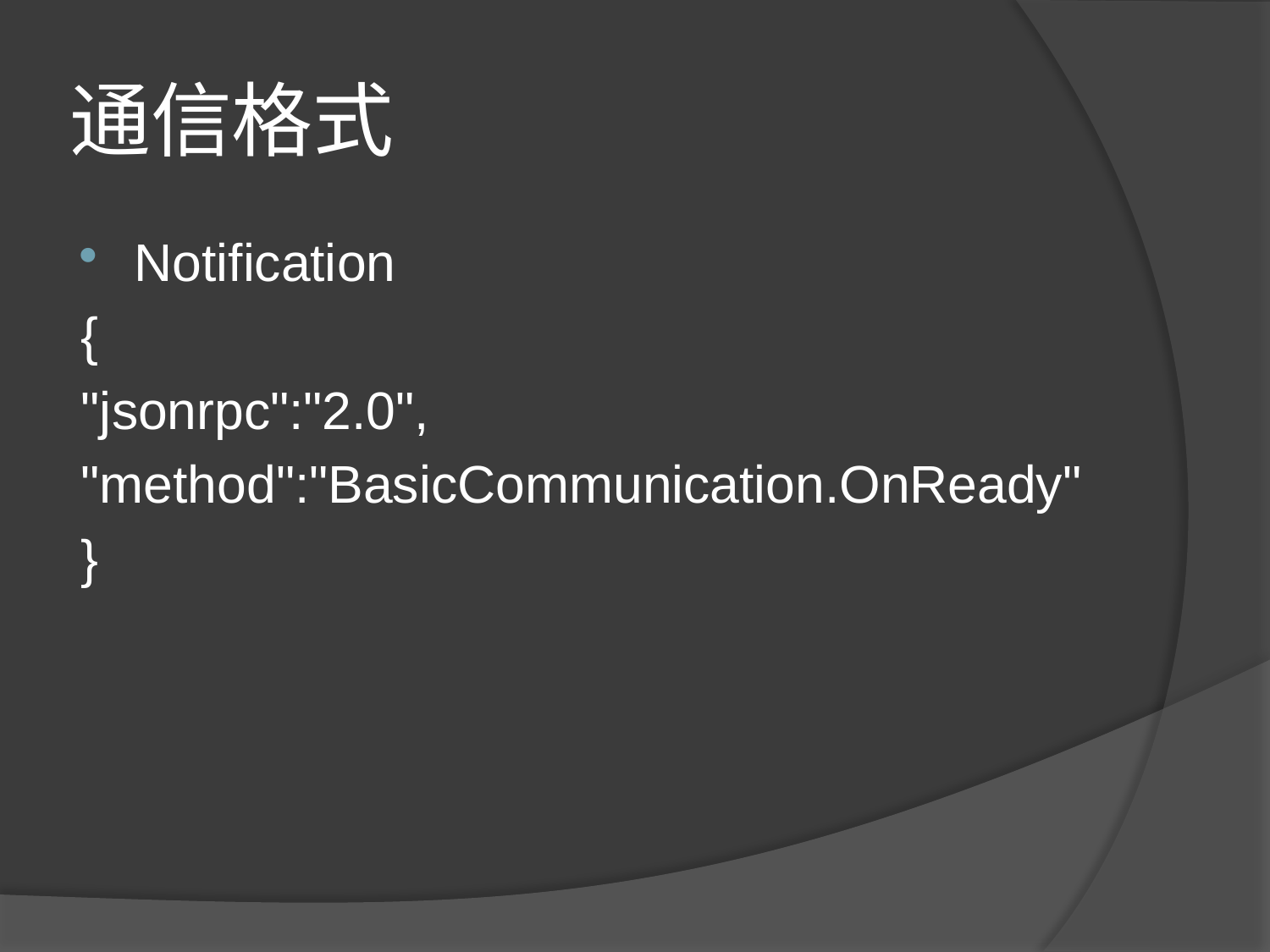

# 通信格式
Notification
{
"jsonrpc":"2.0",
"method":"BasicCommunication.OnReady"
}